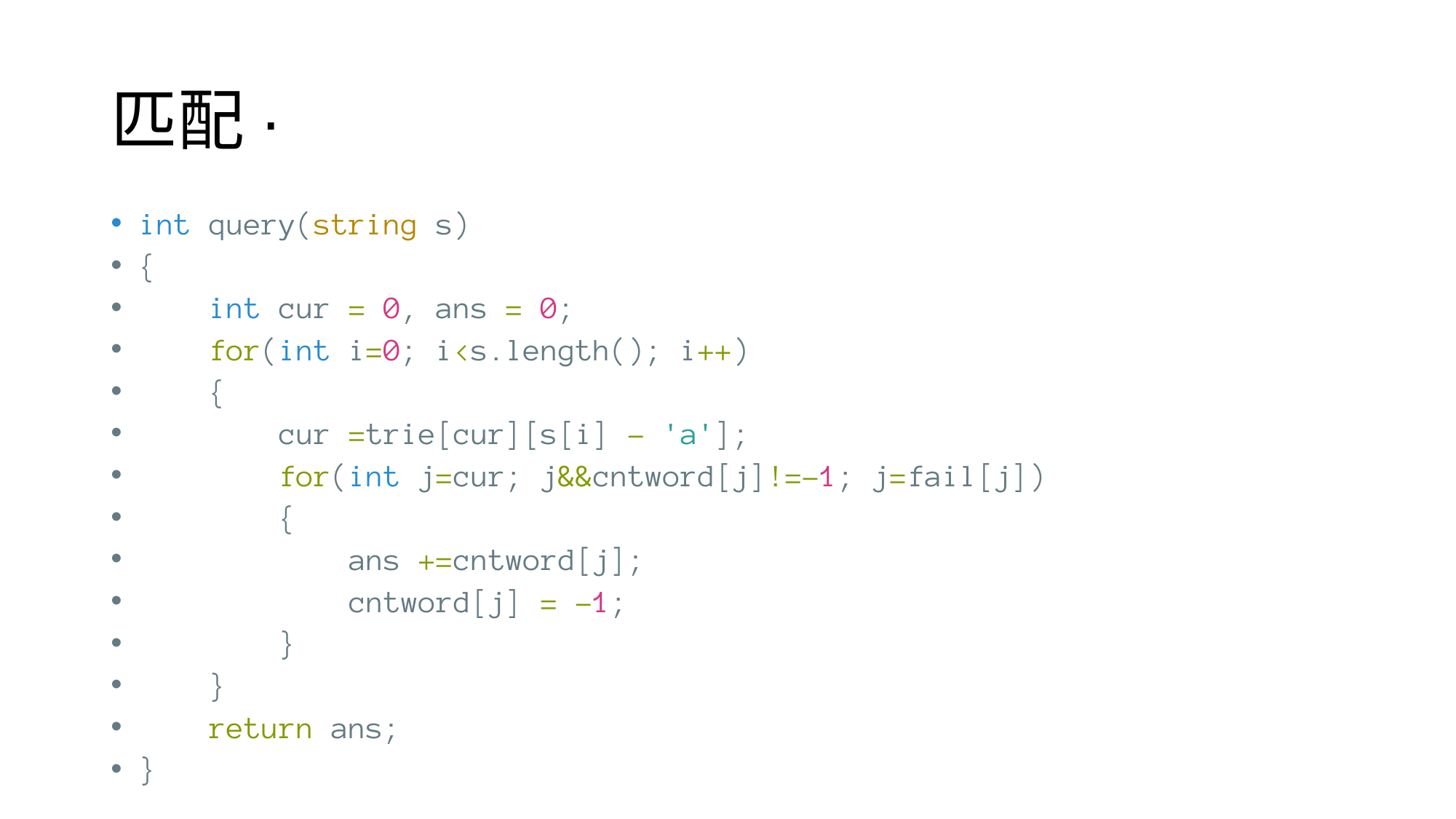

# 匹配·
int query(string s)
{
    int cur = 0, ans = 0;
    for(int i=0; i<s.length(); i++)
    {
        cur =trie[cur][s[i] - 'a'];
        for(int j=cur; j&&cntword[j]!=-1; j=fail[j])
        {
            ans +=cntword[j];
            cntword[j] = -1;
        }
    }
    return ans;
}